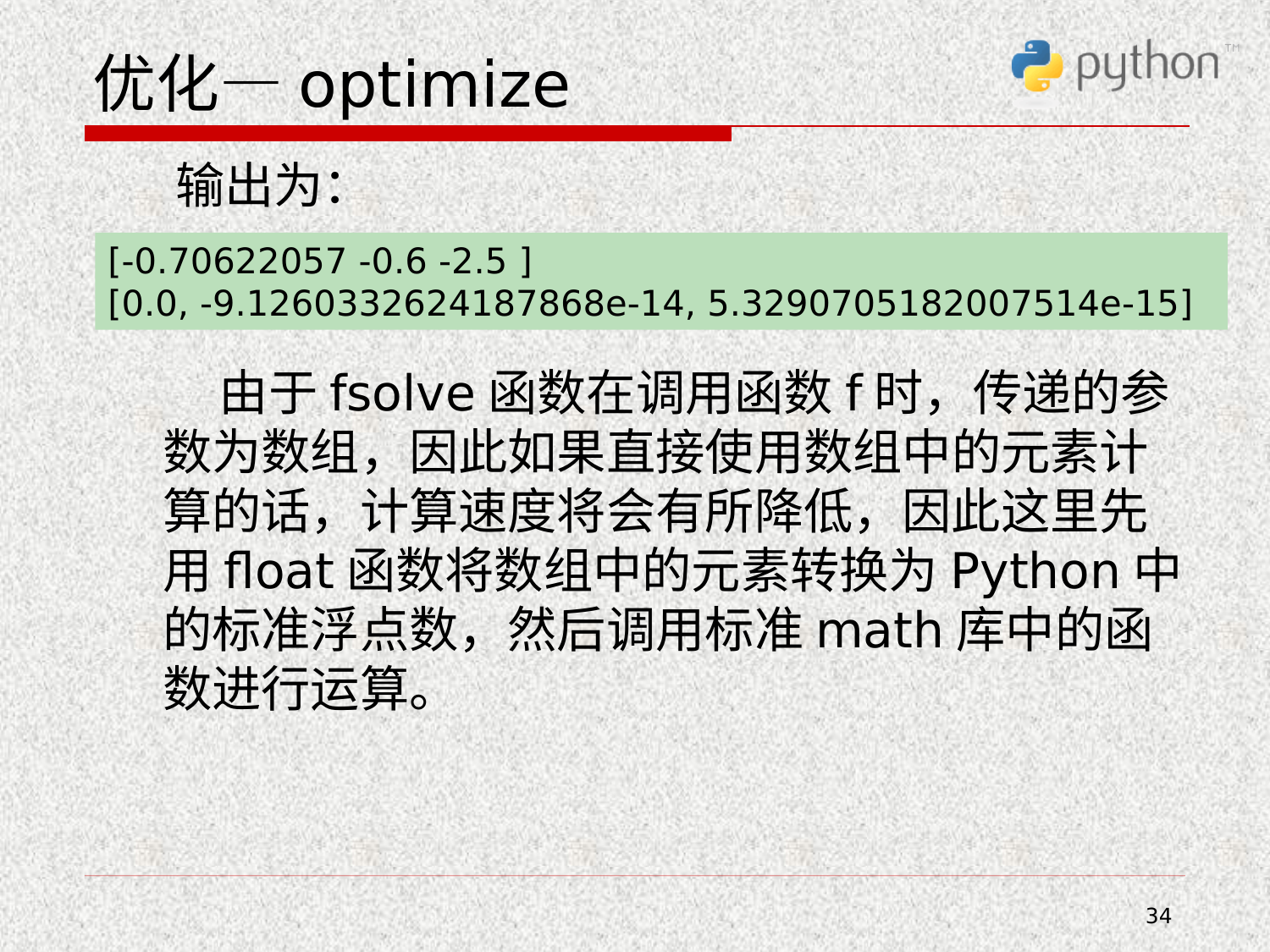

# 优化—optimize
      输出为：

          由于fsolve函数在调用函数f时，传递的参数为数组，因此如果直接使用数组中的元素计算的话，计算速度将会有所降低，因此这里先用float函数将数组中的元素转换为Python中的标准浮点数，然后调用标准math库中的函数进行运算。

[-0.70622057 -0.6 -2.5 ]
[0.0, -9.1260332624187868e-14, 5.3290705182007514e-15]
34